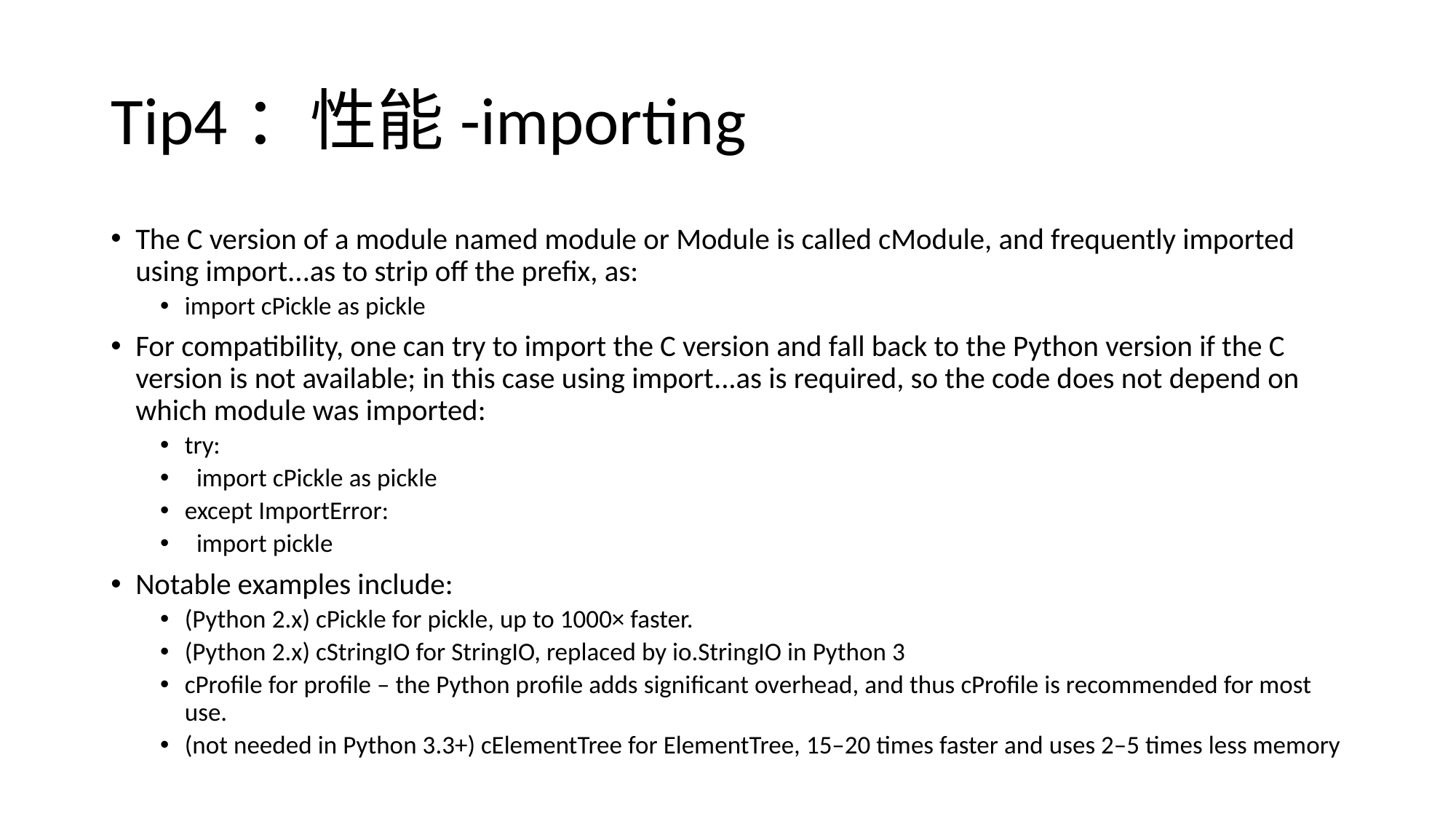

# Tip4：性能-importing
The C version of a module named module or Module is called cModule, and frequently imported using import...as to strip off the prefix, as:
import cPickle as pickle
For compatibility, one can try to import the C version and fall back to the Python version if the C version is not available; in this case using import...as is required, so the code does not depend on which module was imported:
try:
  import cPickle as pickle
except ImportError:
  import pickle
Notable examples include:
(Python 2.x) cPickle for pickle, up to 1000× faster.
(Python 2.x) cStringIO for StringIO, replaced by io.StringIO in Python 3
cProfile for profile – the Python profile adds significant overhead, and thus cProfile is recommended for most use.
(not needed in Python 3.3+) cElementTree for ElementTree, 15–20 times faster and uses 2–5 times less memory